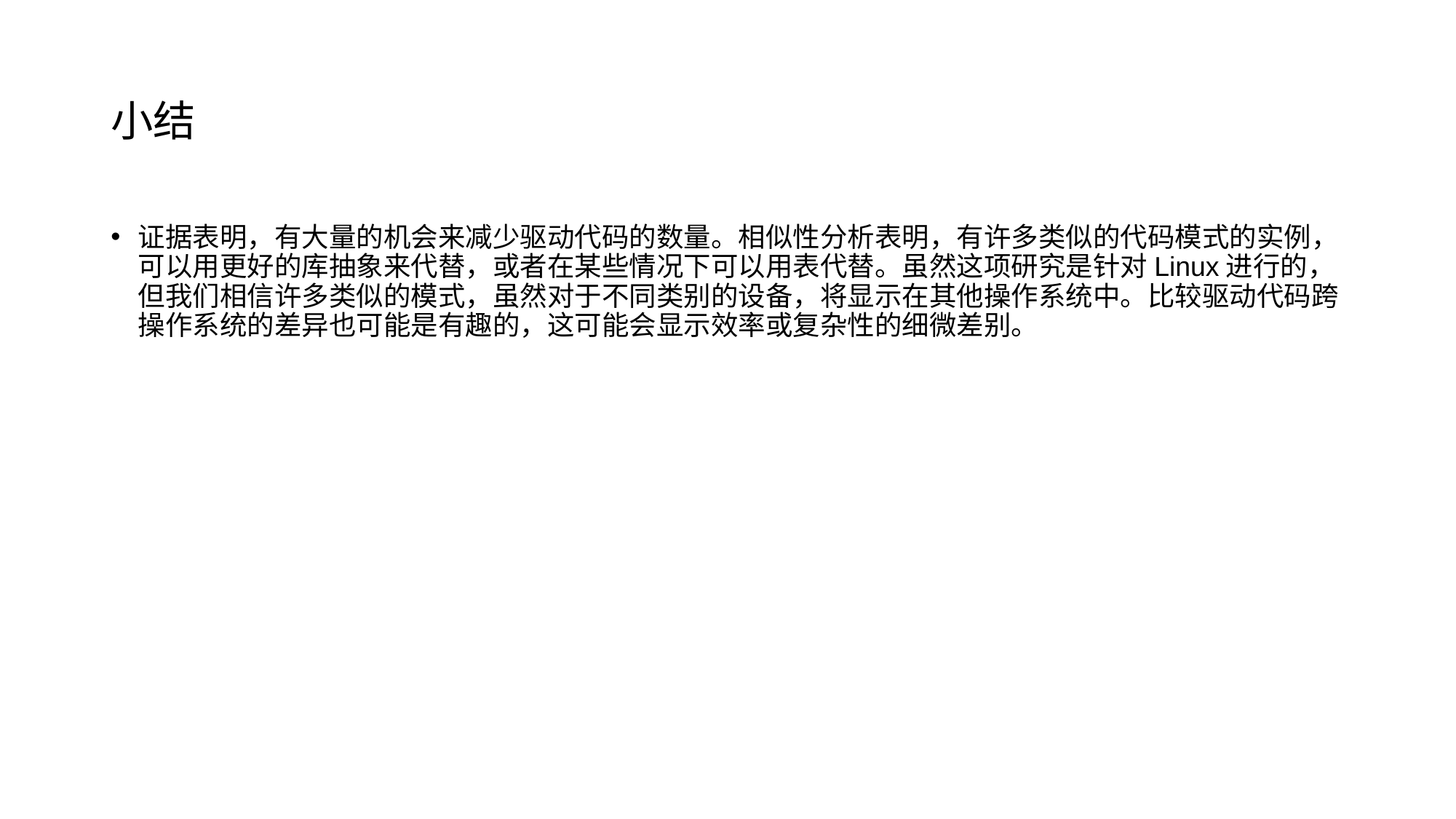

# 小结
证据表明，有大量的机会来减少驱动代码的数量。相似性分析表明，有许多类似的代码模式的实例，可以用更好的库抽象来代替，或者在某些情况下可以用表代替。虽然这项研究是针对Linux进行的，但我们相信许多类似的模式，虽然对于不同类别的设备，将显示在其他操作系统中。比较驱动代码跨操作系统的差异也可能是有趣的，这可能会显示效率或复杂性的细微差别。